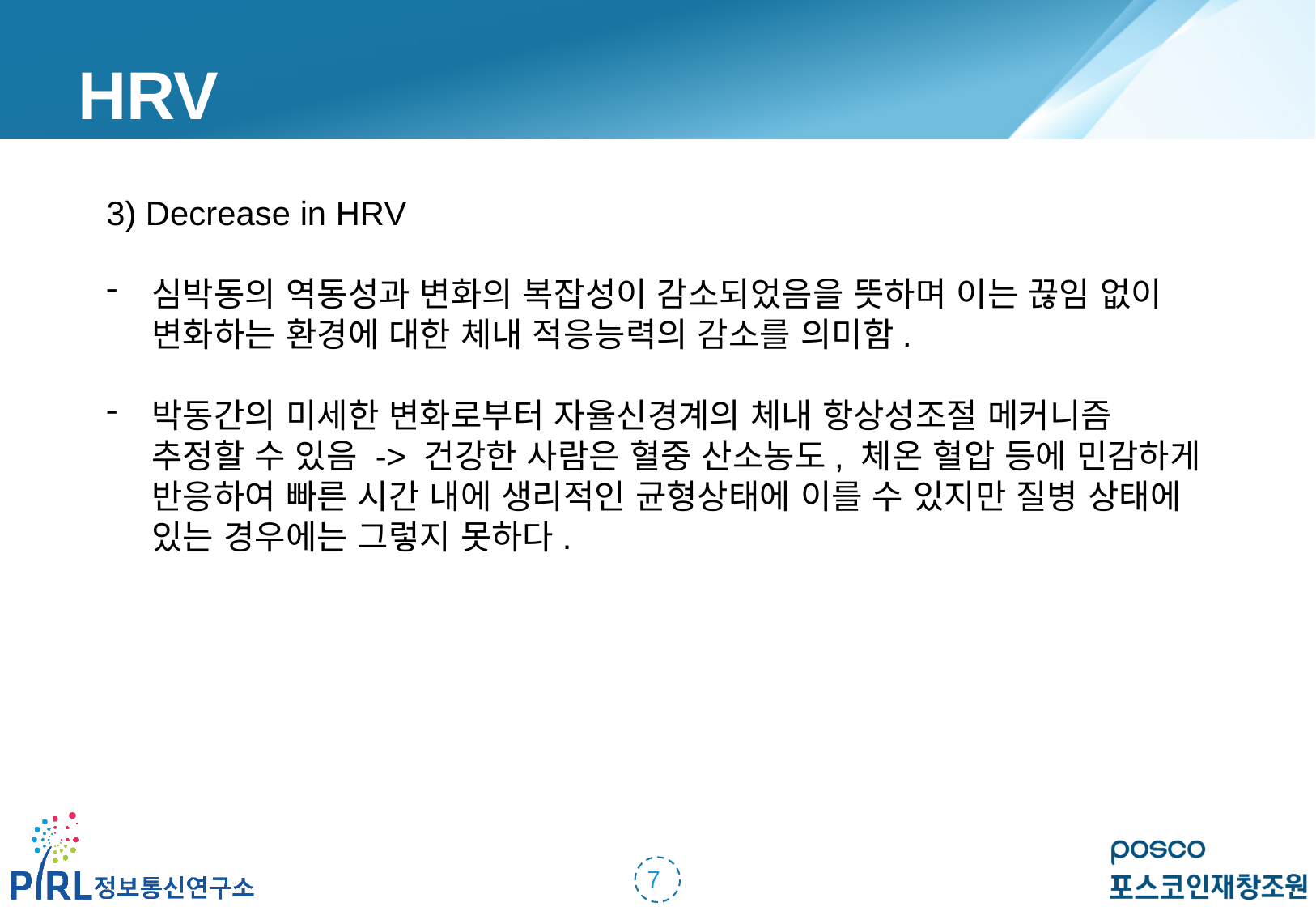

HRV

3) Decrease in HRV

심박동의 역동성과 변화의 복잡성이 감소되었음을 뜻하며 이는 끊임 없이 변화하는 환경에 대한 체내 적응능력의 감소를 의미함.

박동간의 미세한 변화로부터 자율신경계의 체내 항상성조절 메커니즘 추정할 수 있음 -> 건강한 사람은 혈중 산소농도, 체온 혈압 등에 민감하게 반응하여 빠른 시간 내에 생리적인 균형상태에 이를 수 있지만 질병 상태에 있는 경우에는 그렇지 못하다.